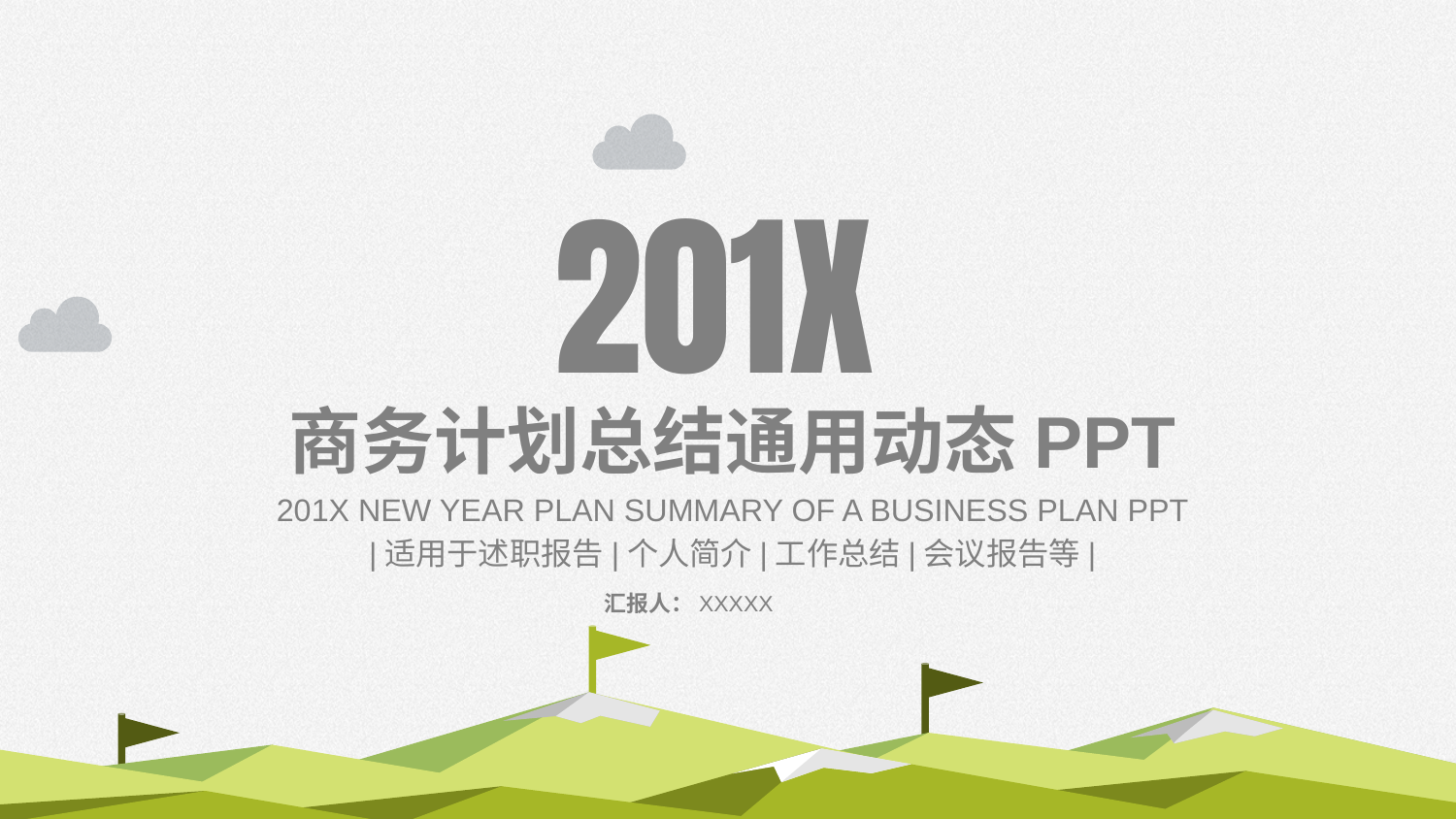

201X

商务计划总结通用动态PPT
201X New Year plan summary of a business plan PPT
|适用于述职报告|个人简介|工作总结|会议报告等|
汇报人：XXXXX